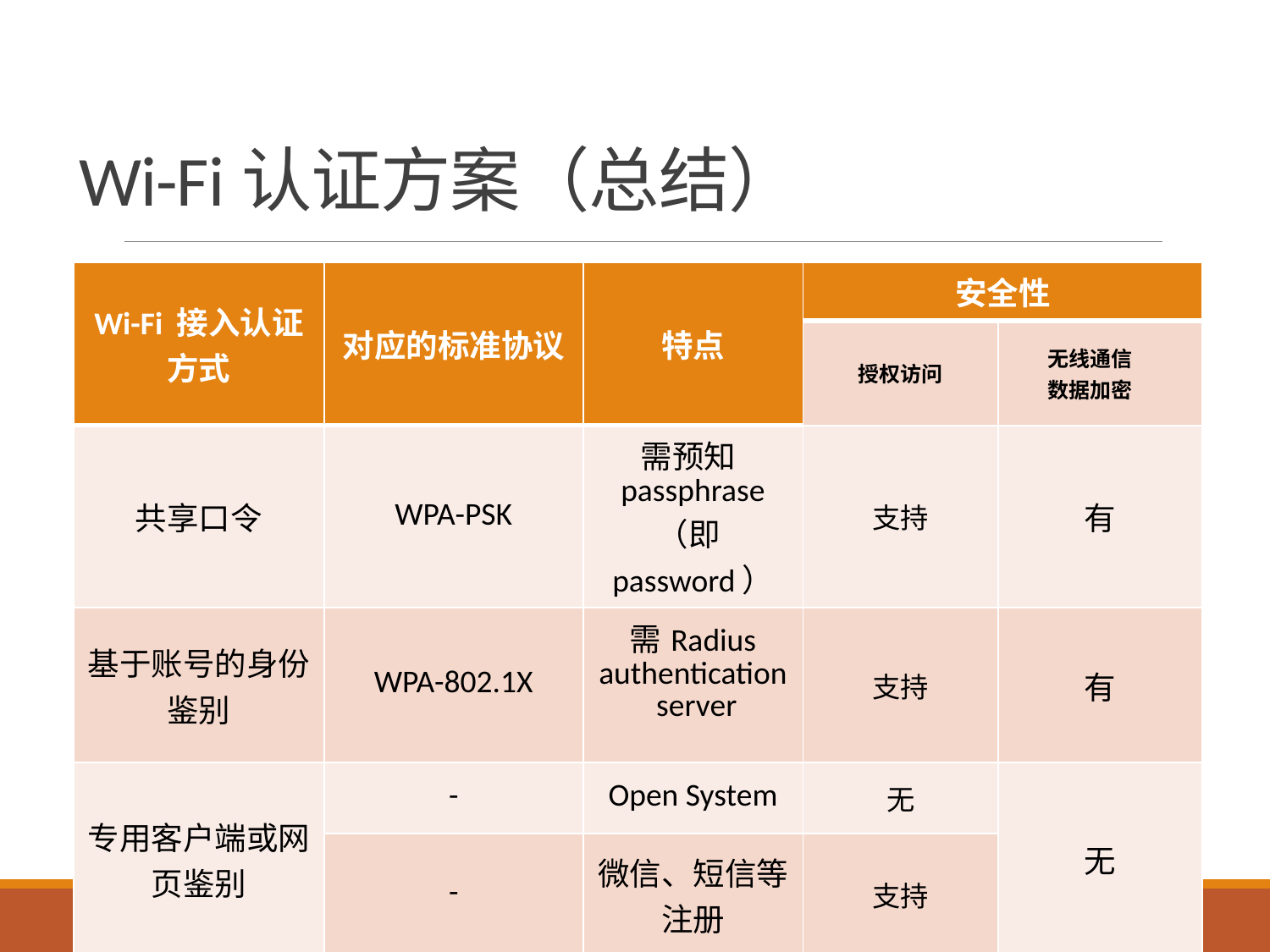

# Wi-Fi认证方案（总结）
| Wi-Fi 接入认证方式 | 对应的标准协议 | 特点 | 安全性 |  |
| --- | --- | --- | --- | --- |
|  |  |  | 授权访问 | 无线通信 数据加密 |
| 共享口令 | WPA-PSK | 需预知passphrase （即password） | 支持 | 有 |
| 基于账号的身份鉴别 | WPA-802.1X | 需Radius authentication server | 支持 | 有 |
| 专用客户端或网页鉴别 | - | Open System | 无 | 无 |
|  | - | 微信、短信等注册 | 支持 |  |
7